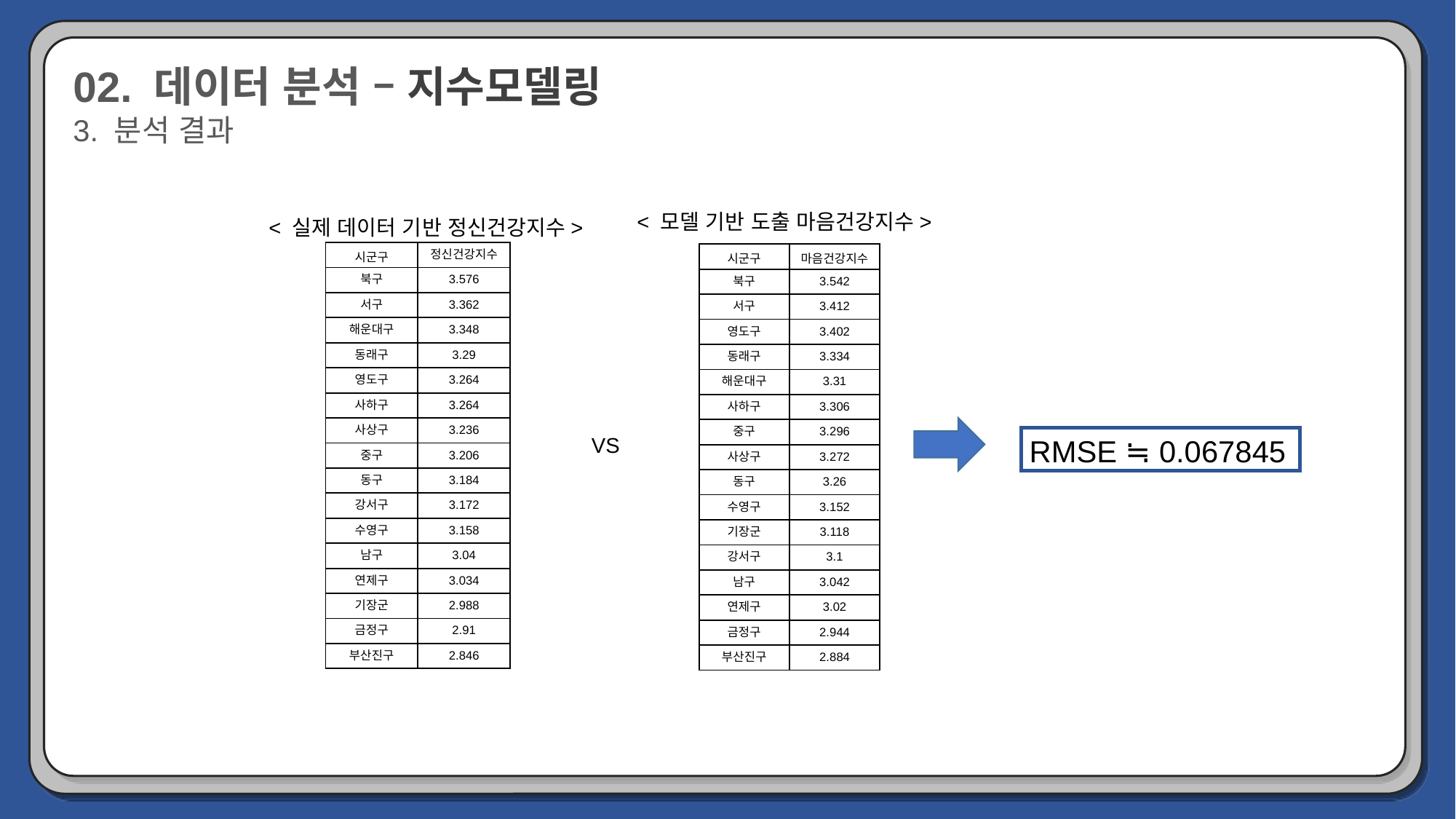

02. 데이터 분석 – 지수모델링
3. 분석 결과
< 모델 기반 도출 마음건강지수>
< 실제 데이터 기반 정신건강지수>
| 시군구 | 정신건강지수 |
| --- | --- |
| 북구 | 3.576 |
| 서구 | 3.362 |
| 해운대구 | 3.348 |
| 동래구 | 3.29 |
| 영도구 | 3.264 |
| 사하구 | 3.264 |
| 사상구 | 3.236 |
| 중구 | 3.206 |
| 동구 | 3.184 |
| 강서구 | 3.172 |
| 수영구 | 3.158 |
| 남구 | 3.04 |
| 연제구 | 3.034 |
| 기장군 | 2.988 |
| 금정구 | 2.91 |
| 부산진구 | 2.846 |
| 시군구 | 마음건강지수 |
| --- | --- |
| 북구 | 3.542 |
| 서구 | 3.412 |
| 영도구 | 3.402 |
| 동래구 | 3.334 |
| 해운대구 | 3.31 |
| 사하구 | 3.306 |
| 중구 | 3.296 |
| 사상구 | 3.272 |
| 동구 | 3.26 |
| 수영구 | 3.152 |
| 기장군 | 3.118 |
| 강서구 | 3.1 |
| 남구 | 3.042 |
| 연제구 | 3.02 |
| 금정구 | 2.944 |
| 부산진구 | 2.884 |

RMSE ≒ 0.067845
VS